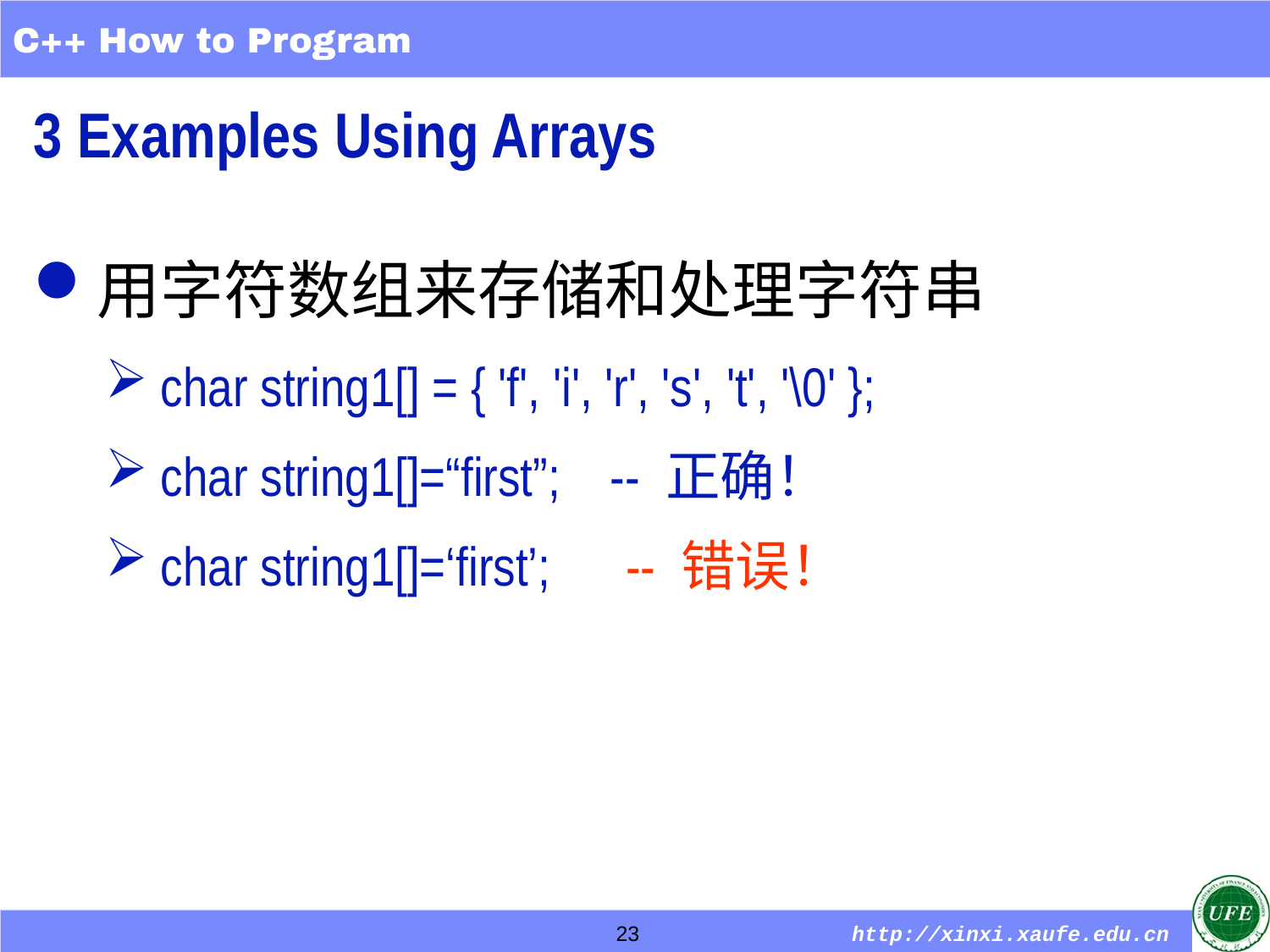

3 Examples Using Arrays
用字符数组来存储和处理字符串
char string1[] = { 'f', 'i', 'r', 's', 't', '\0' };
char string1[]=“first”;    -- 正确！
char string1[]=‘first’;      -- 错误！
23